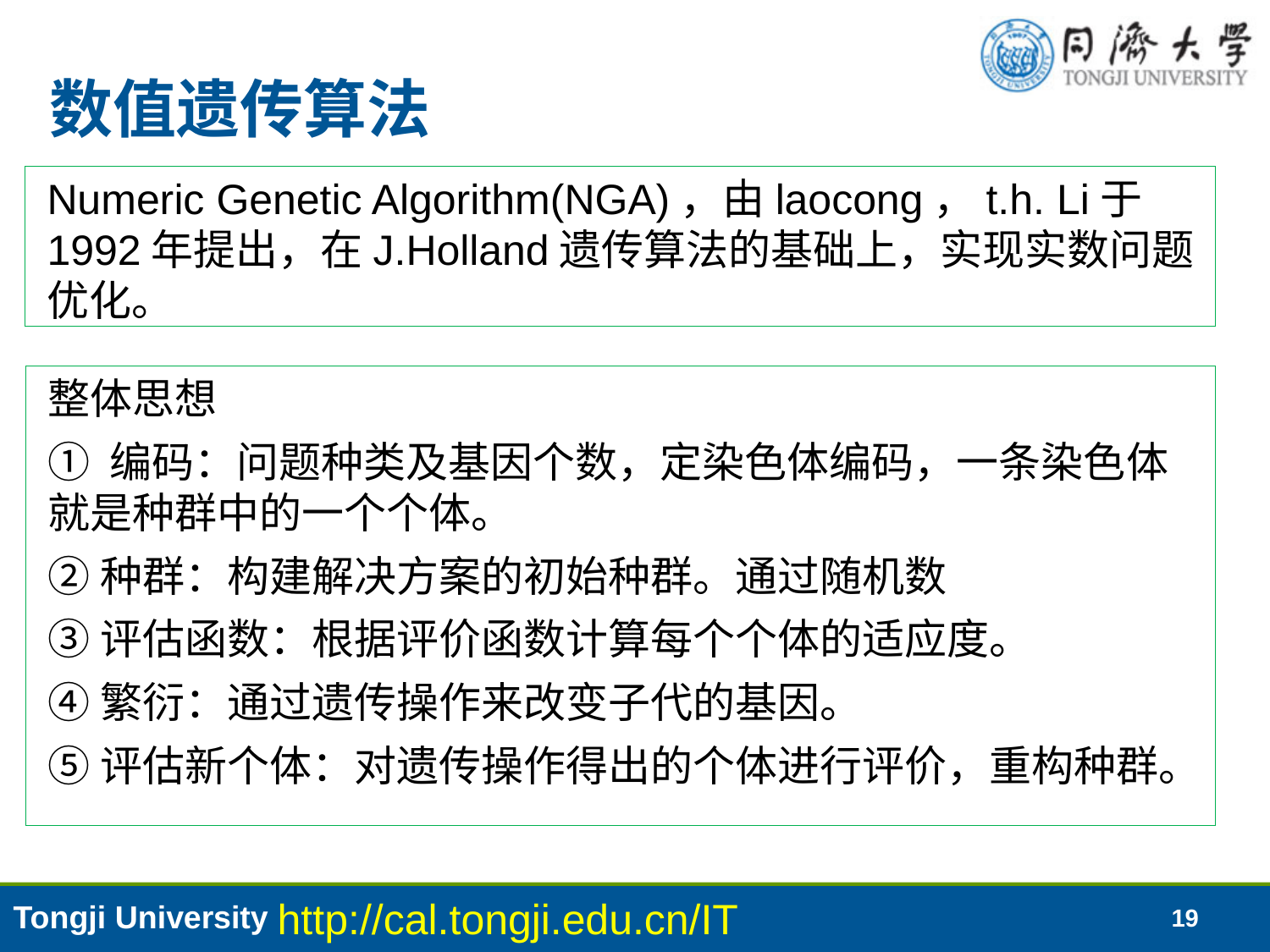

# 数值遗传算法
Numeric Genetic Algorithm(NGA)，由laocong，t.h. Li于1992年提出，在J.Holland遗传算法的基础上，实现实数问题优化。
整体思想
① 编码：问题种类及基因个数，定染色体编码，一条染色体就是种群中的一个个体。
②种群：构建解决方案的初始种群。通过随机数
③评估函数：根据评价函数计算每个个体的适应度。
④繁衍：通过遗传操作来改变子代的基因。
⑤评估新个体：对遗传操作得出的个体进行评价，重构种群。